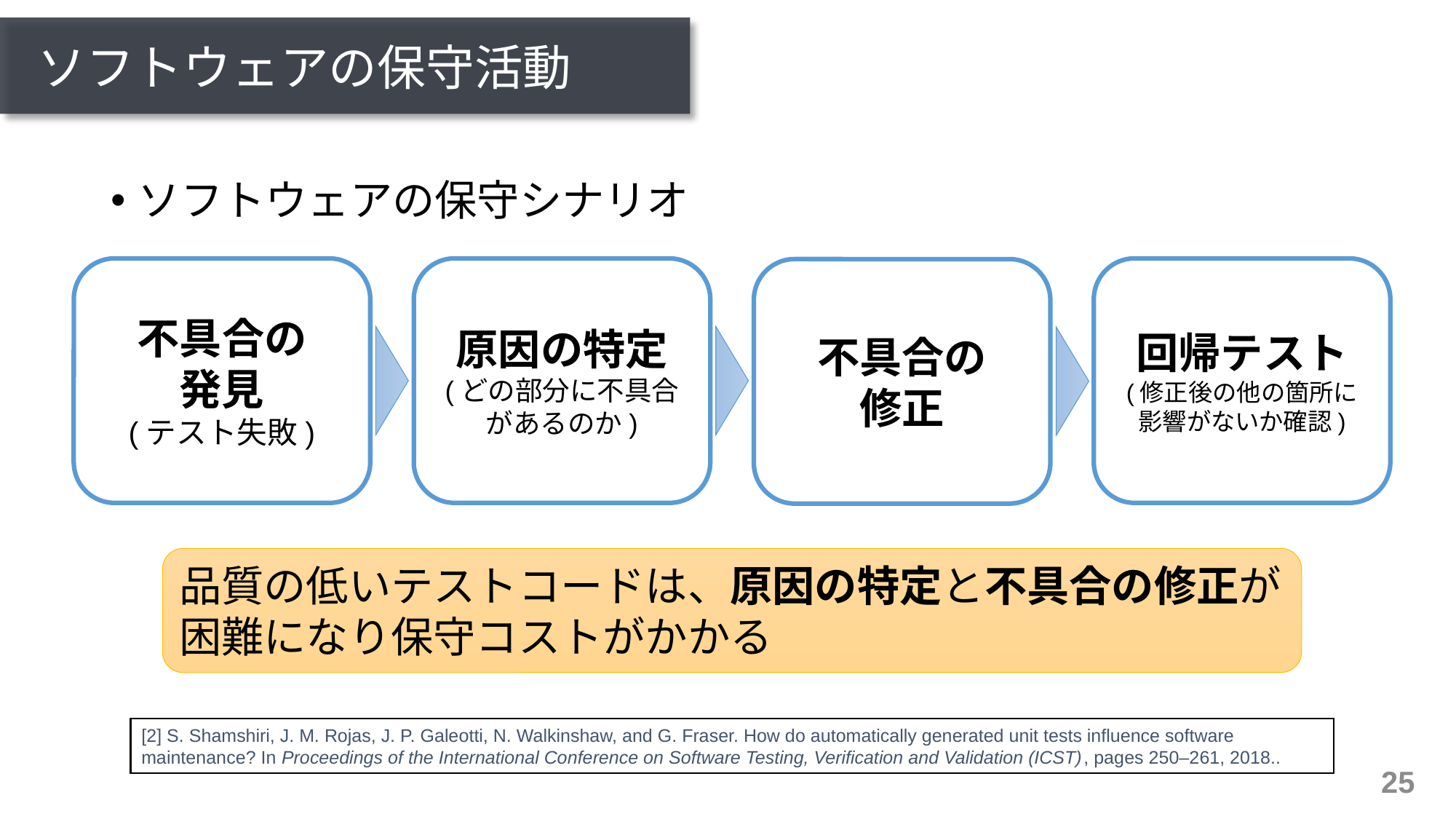

# ソフトウェアの保守活動
ソフトウェアの保守シナリオ
不具合の
発見
(テスト失敗)
原因の特定
(どの部分に不具合があるのか)
回帰テスト
(修正後の他の箇所に影響がないか確認)
不具合の
修正

品質の低いテストコードは、原因の特定と不具合の修正が困難になり保守コストがかかる
[2] S. Shamshiri, J. M. Rojas, J. P. Galeotti, N. Walkinshaw, and G. Fraser. How do automatically generated unit tests inﬂuence software maintenance? In Proceedings of the International Conference on Software Testing, Veriﬁcation and Validation (ICST), pages 250–261, 2018..